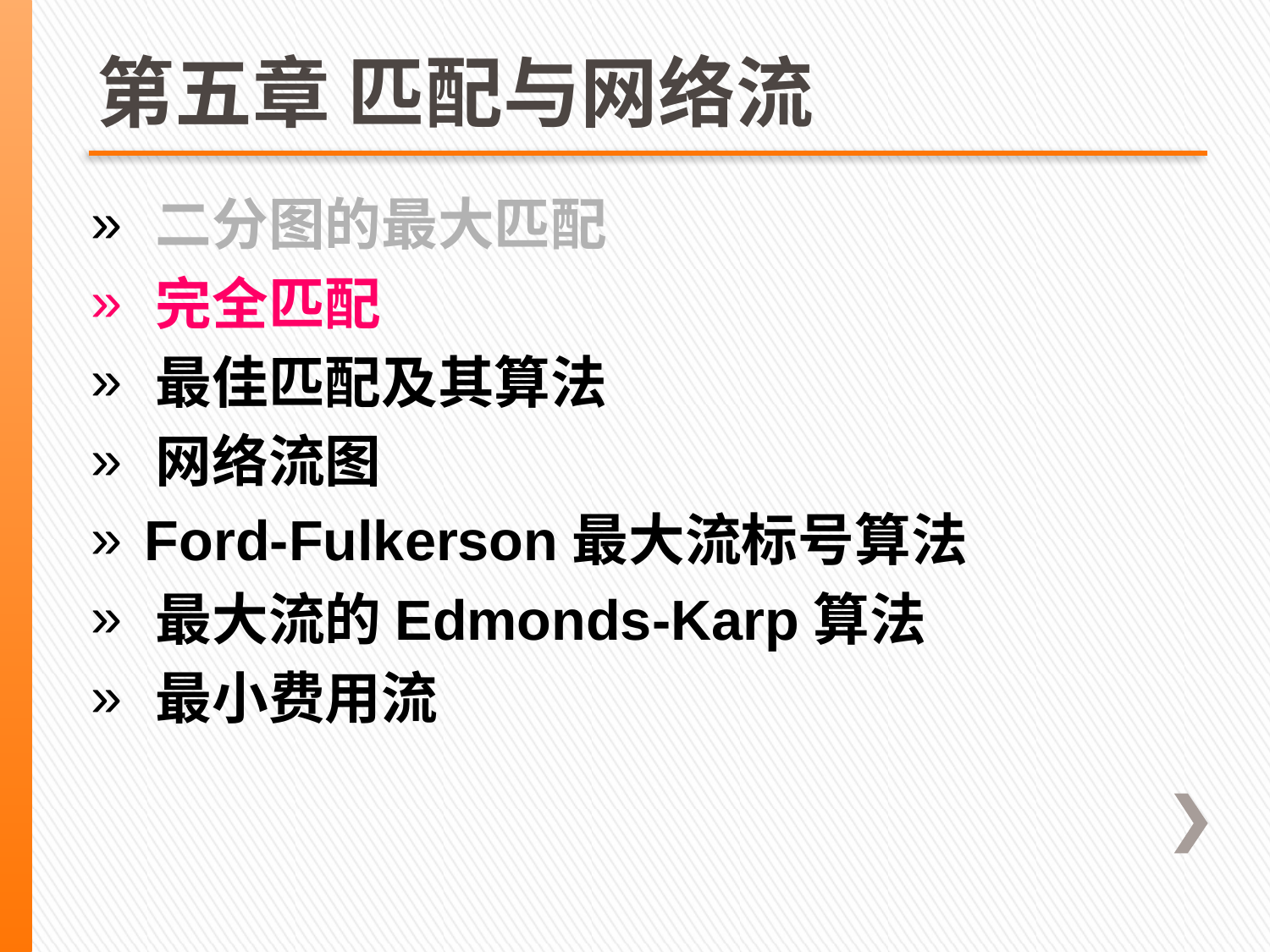

# 第五章 匹配与网络流
 二分图的最大匹配
 完全匹配
 最佳匹配及其算法
 网络流图
 Ford-Fulkerson最大流标号算法
 最大流的Edmonds-Karp算法
 最小费用流